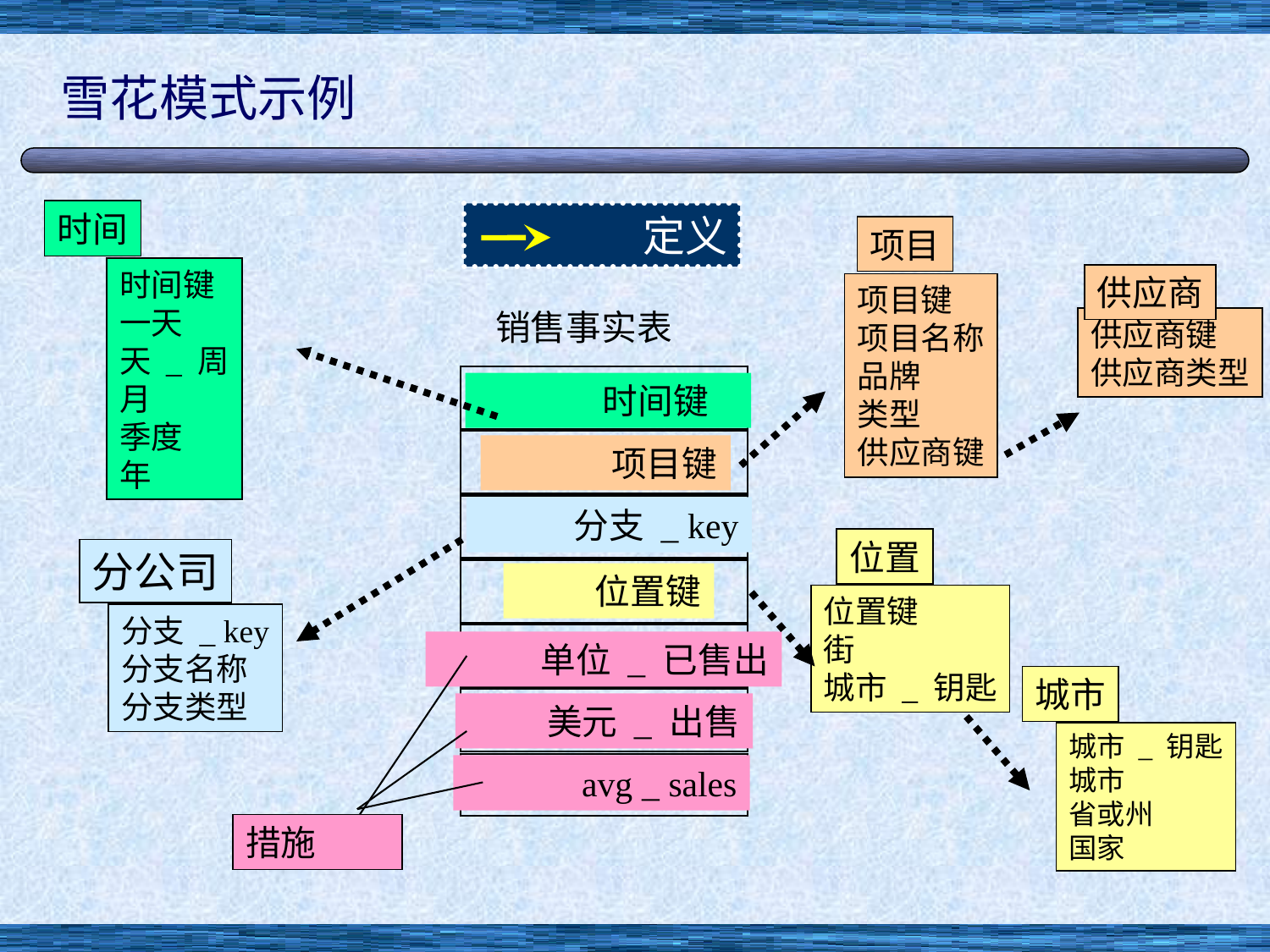

# 雪花模式示例
时间
时间键
一天
天 _ 周
月
季度
年
定义
项目
项目键
项目名称
品牌
类型
供应商键

供应商
供应商键
供应商类型
销售事实表

           时间键

              项目键

           分支 _ key
位置
位置键
街
城市 _ 钥匙
分公司
分支 _ key
分支名称
分支类型

         位置键

            单位 _ 已售出

城市
城市 _ 钥匙
城市
省或州
国家

         美元 _ 出售

             avg _ sales

措施